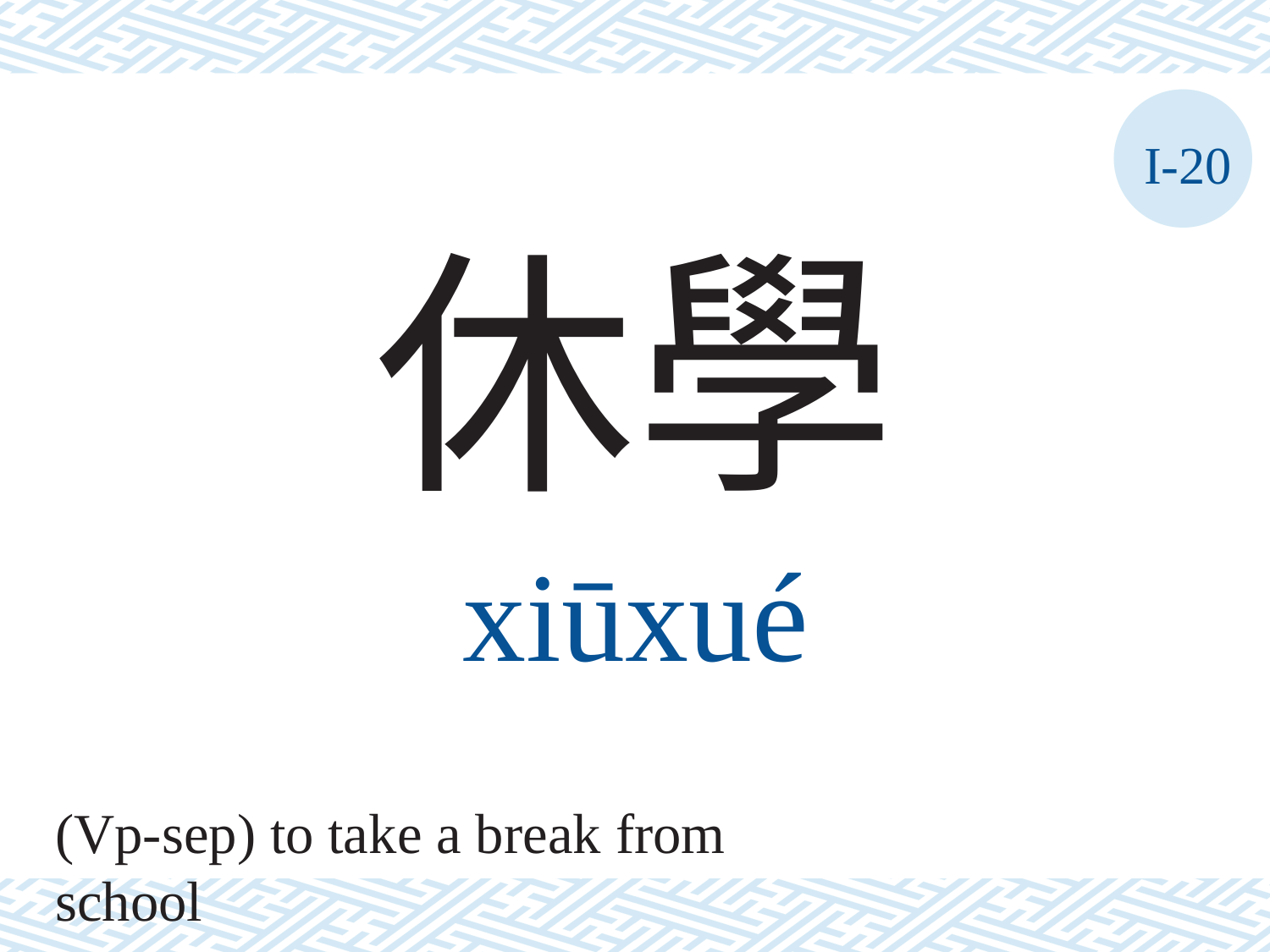

I-20
休學
xiūxué
(Vp-sep) to take a break from school